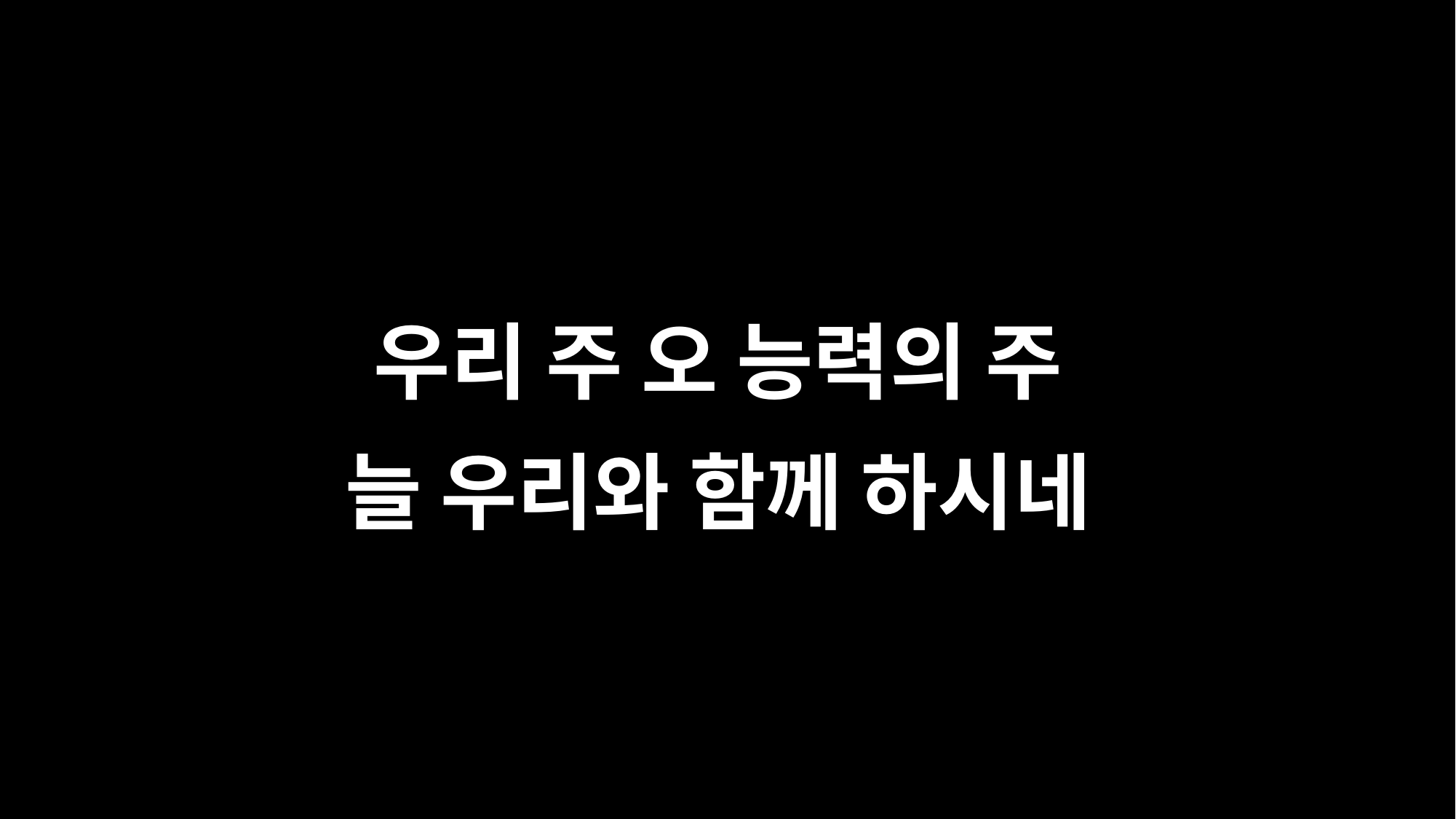

우리 주 오 능력의 주
늘 우리와 함께 하시네